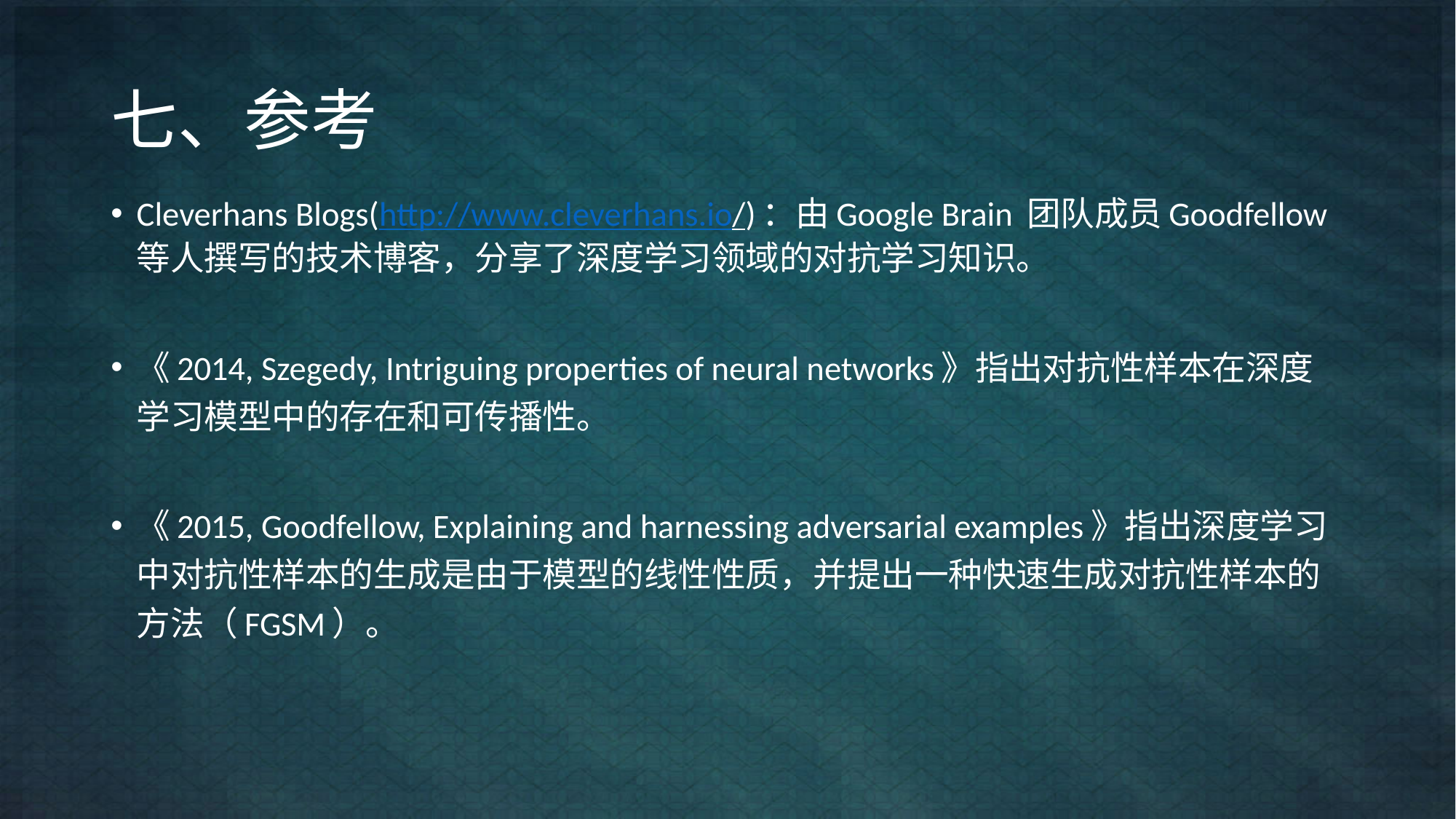

# 七、参考

Cleverhans Blogs(http://www.cleverhans.io/)：由Google Brain 团队成员Goodfellow等人撰写的技术博客，分享了深度学习领域的对抗学习知识。

《2014, Szegedy, Intriguing properties of neural networks》指出对抗性样本在深度学习模型中的存在和可传播性。

《2015, Goodfellow, Explaining and harnessing adversarial examples》指出深度学习中对抗性样本的生成是由于模型的线性性质，并提出一种快速生成对抗性样本的方法（FGSM）。